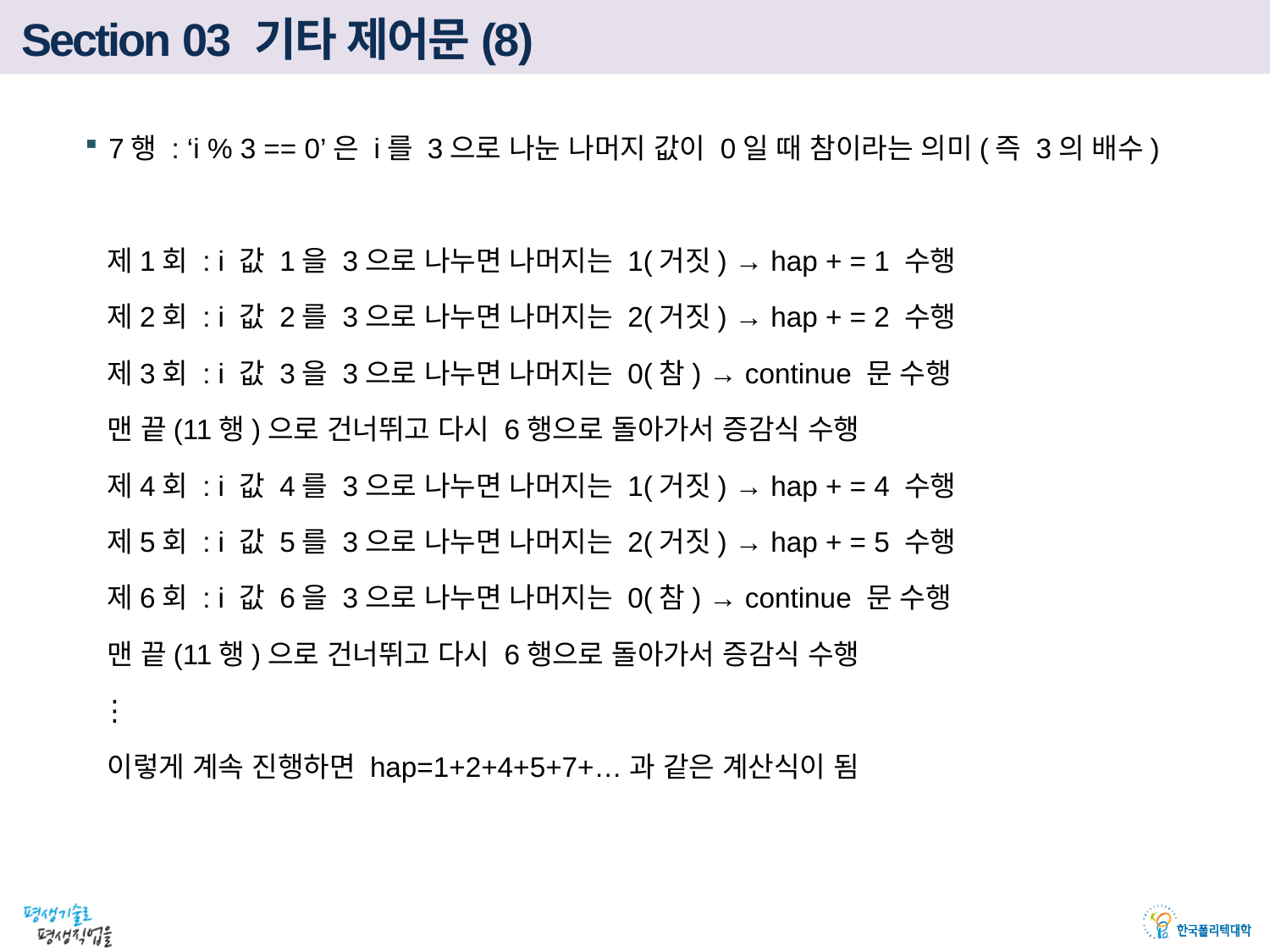

# Section 03 기타 제어문(8)
7행 : ‘i % 3 == 0’은 i를 3으로 나눈 나머지 값이 0일 때 참이라는 의미(즉 3의 배수)

  제1회 : i 값 1을 3으로 나누면 나머지는 1(거짓) → hap + = 1 수행
  제2회 : i 값 2를 3으로 나누면 나머지는 2(거짓) → hap + = 2 수행
  제3회 : i 값 3을 3으로 나누면 나머지는 0(참) → continue 문 수행
  맨 끝(11행)으로 건너뛰고 다시 6행으로 돌아가서 증감식 수행
  제4회 : i 값 4를 3으로 나누면 나머지는 1(거짓) → hap + = 4 수행
  제5회 : i 값 5를 3으로 나누면 나머지는 2(거짓) → hap + = 5 수행
  제6회 : i 값 6을 3으로 나누면 나머지는 0(참) → continue 문 수행
  맨 끝(11행)으로 건너뛰고 다시 6행으로 돌아가서 증감식 수행
  ⋮
  이렇게 계속 진행하면 hap=1+2+4+5+7+…과 같은 계산식이 됨